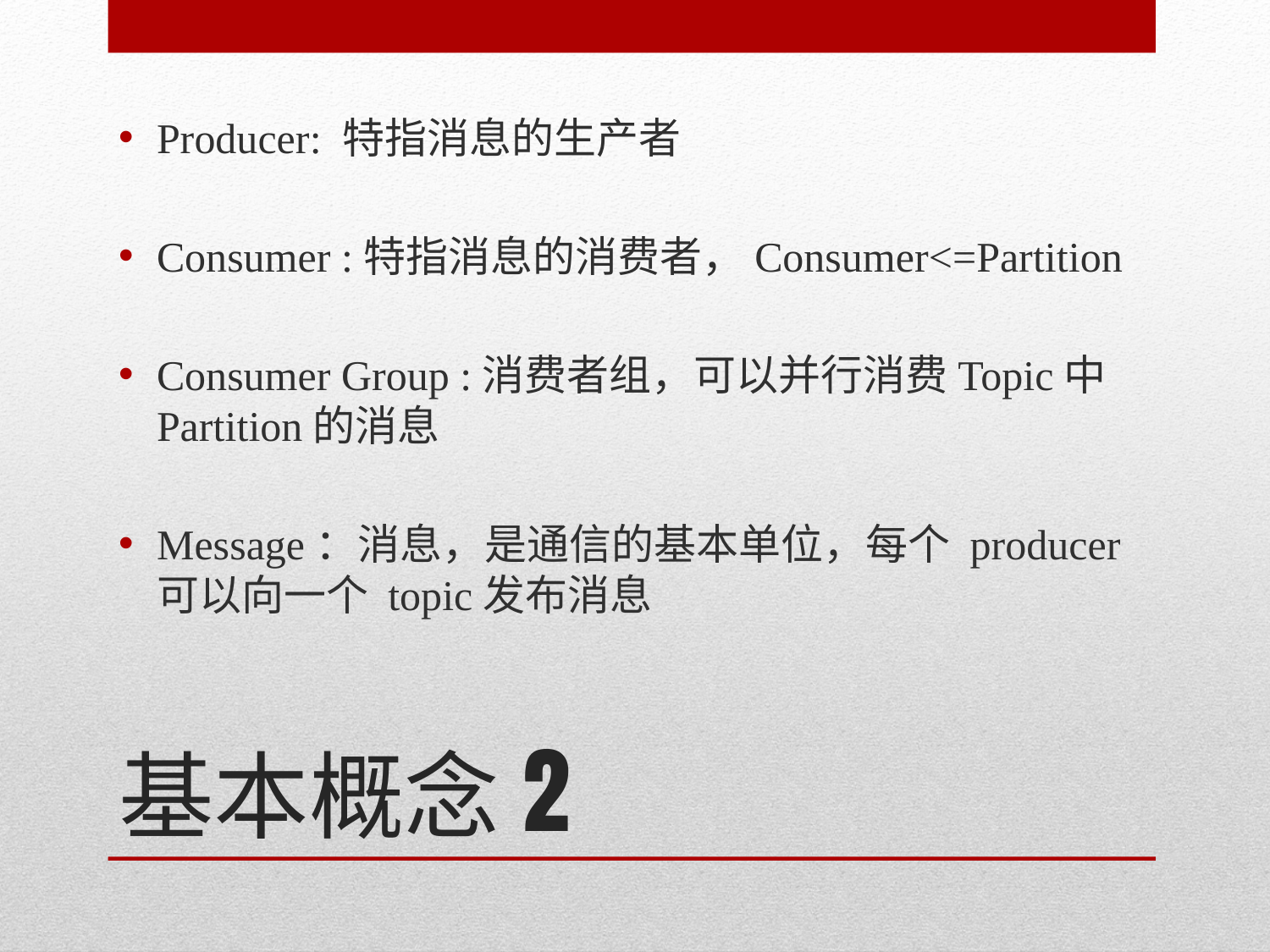

Producer: 特指消息的生产者

Consumer :特指消息的消费者，Consumer<=Partition

Consumer Group :消费者组，可以并行消费Topic中Partition的消息

Message：消息，是通信的基本单位，每个 producer 可以向一个 topic发布消息
# 基本概念2